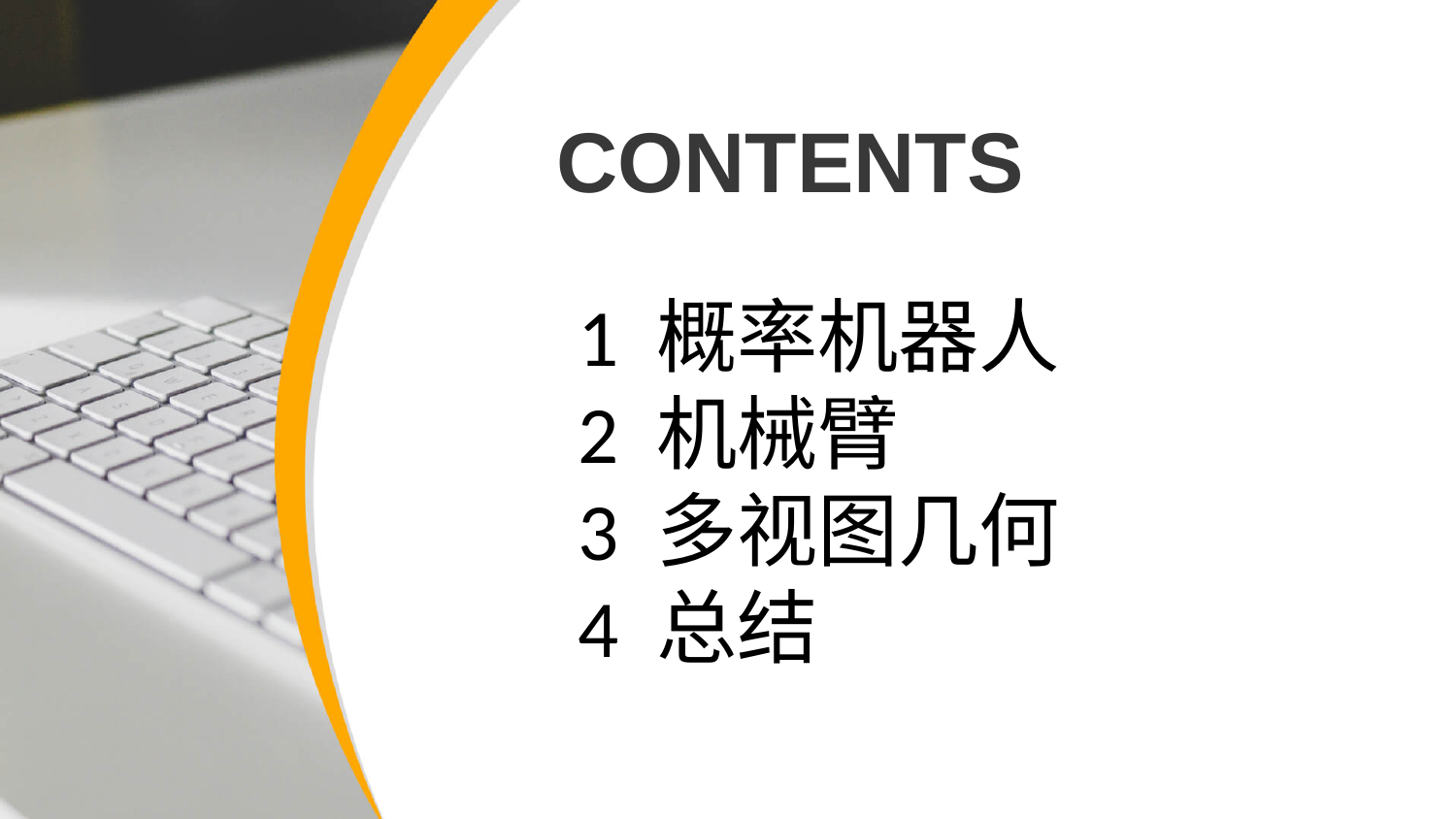

CONTENTS

1 概率机器人
2 机械臂
3 多视图几何
4 总结